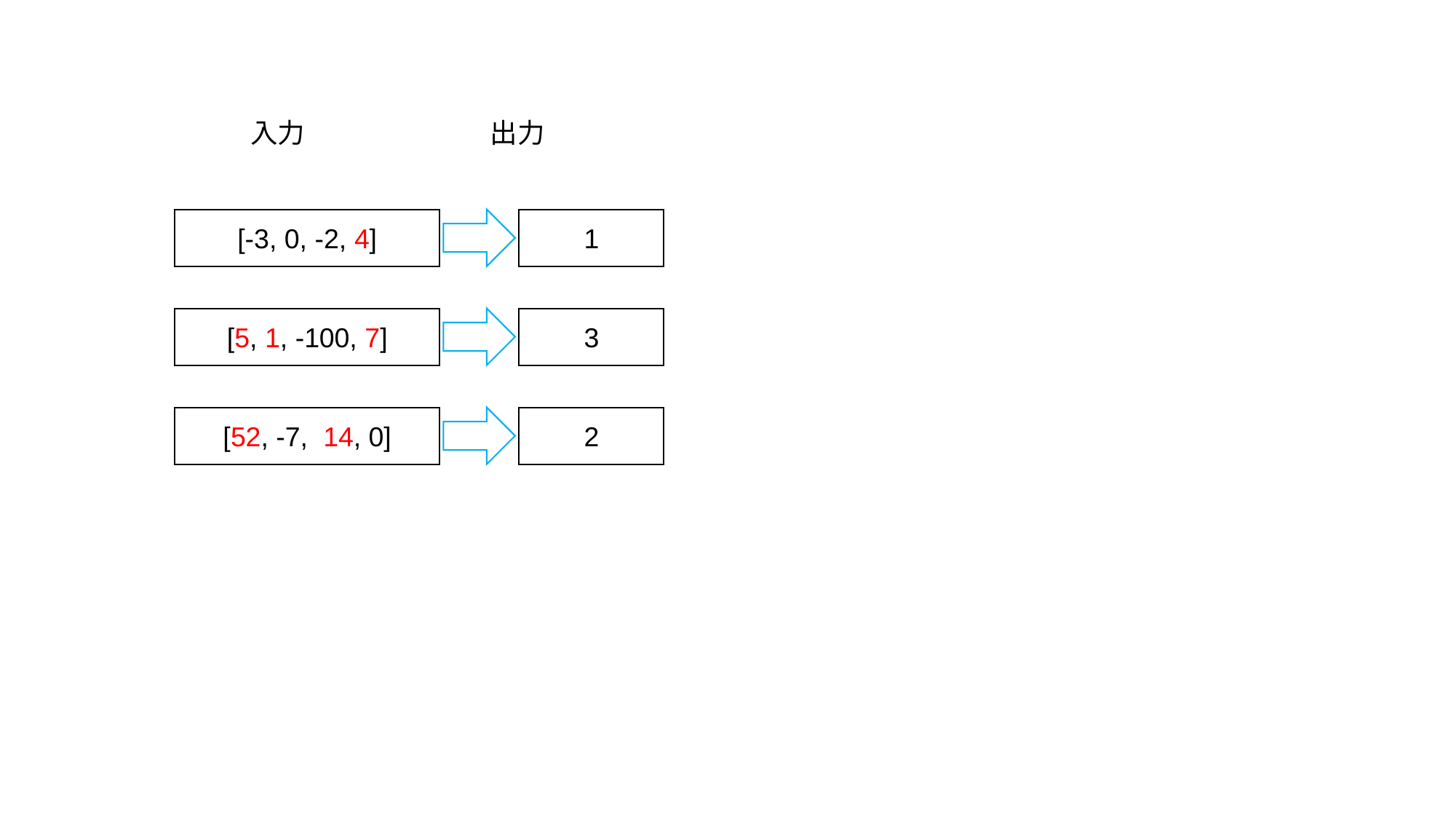

入力                              出力
[-3, 0, -2, 4]

1

3
[5, 1, -100, 7]

[52, -7,  14, 0]
2